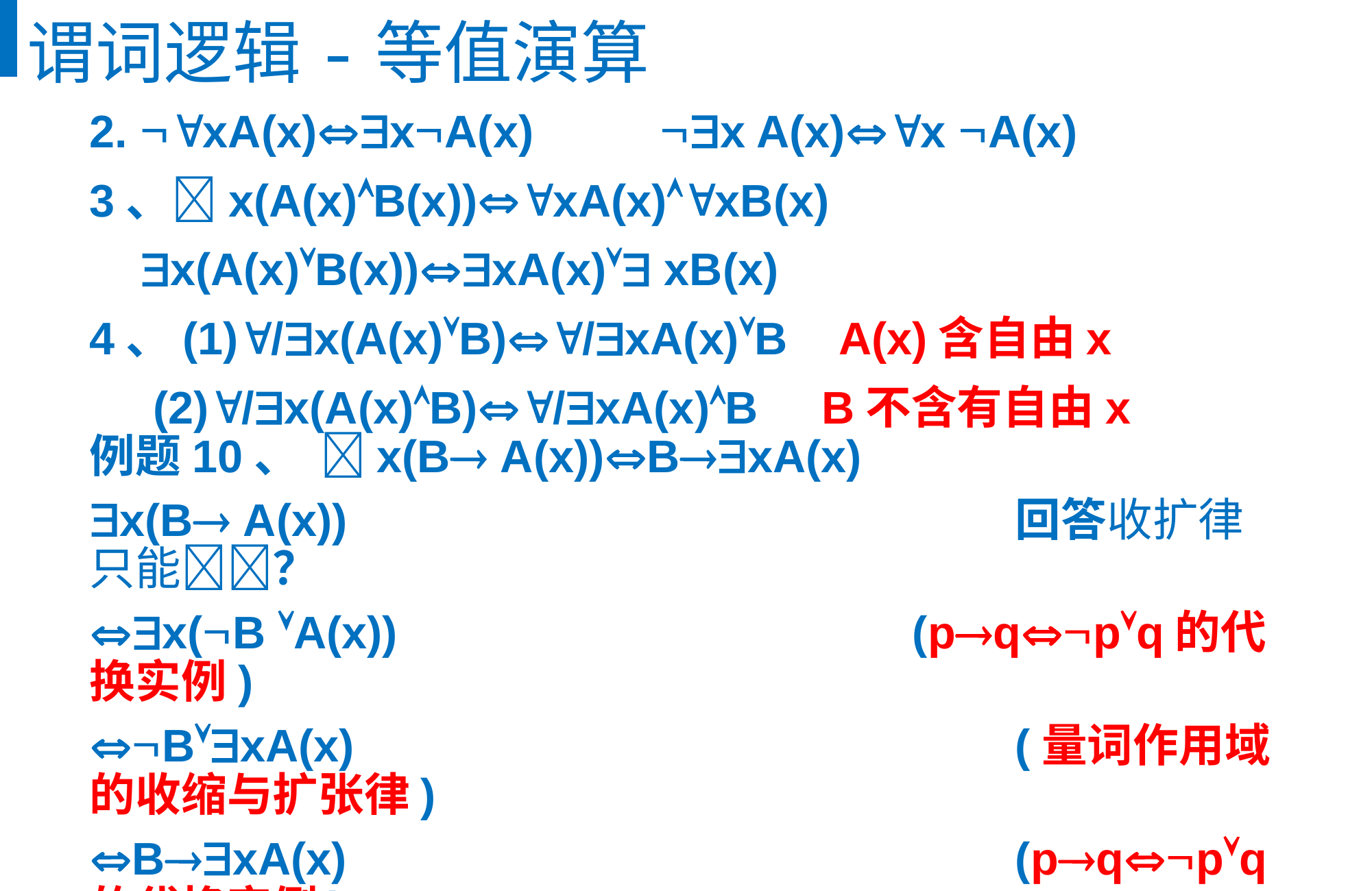

谓词逻辑-等值演算
2. ¬∀xA(x)⇔∃x¬A(x)          ¬∃x A(x)⇔∀x ¬A(x)
3、∀x(A(x)∧B(x))⇔∀xA(x)∧∀xB(x)
    ∃x(A(x)∨B(x))⇔∃xA(x)∨∃ xB(x)
4、(1)∀/∃x(A(x)∨B)⇔∀/∃xA(x)∨B    A(x)含自由x
     (2)∀/∃x(A(x)∧B)⇔∀/∃xA(x)∧B     B不含有自由x
例题10、  ∃x(B→ A(x))⇔B→∃xA(x)
∃x(B→ A(x))							回答收扩律只能∨∧？
⇔∃x(¬B ∨A(x))						(p→q⇔¬p∨q的代换实例)
⇔¬B∨∃xA(x)							(量词作用域的收缩与扩张律)
⇔B→∃xA(x)      						(p→q⇔¬p∨q的代换实例)